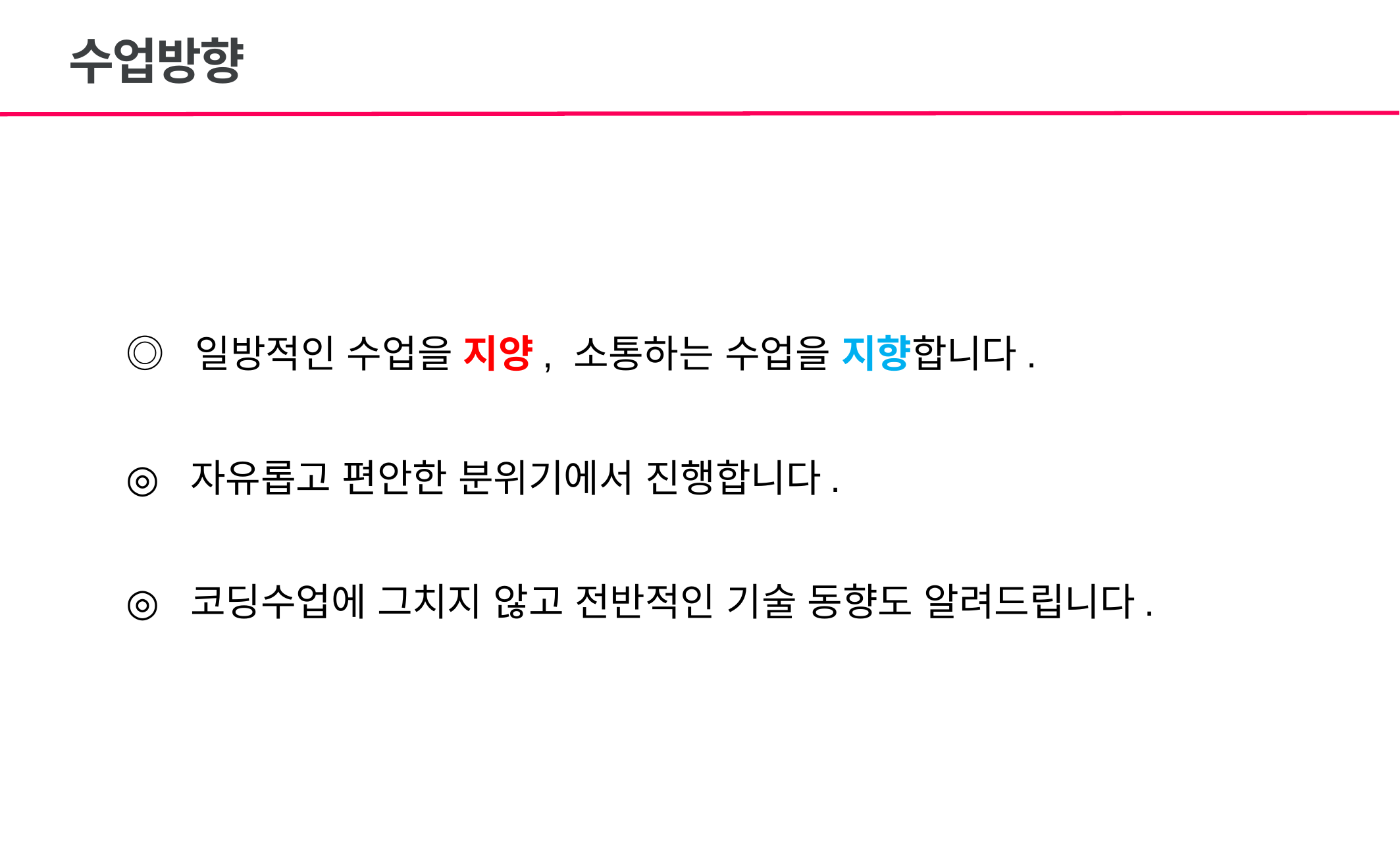

# 수업방향
◎  일방적인 수업을 지양, 소통하는 수업을 지향합니다.
◎  자유롭고 편안한 분위기에서 진행합니다.
◎  코딩수업에 그치지 않고 전반적인 기술 동향도 알려드립니다.